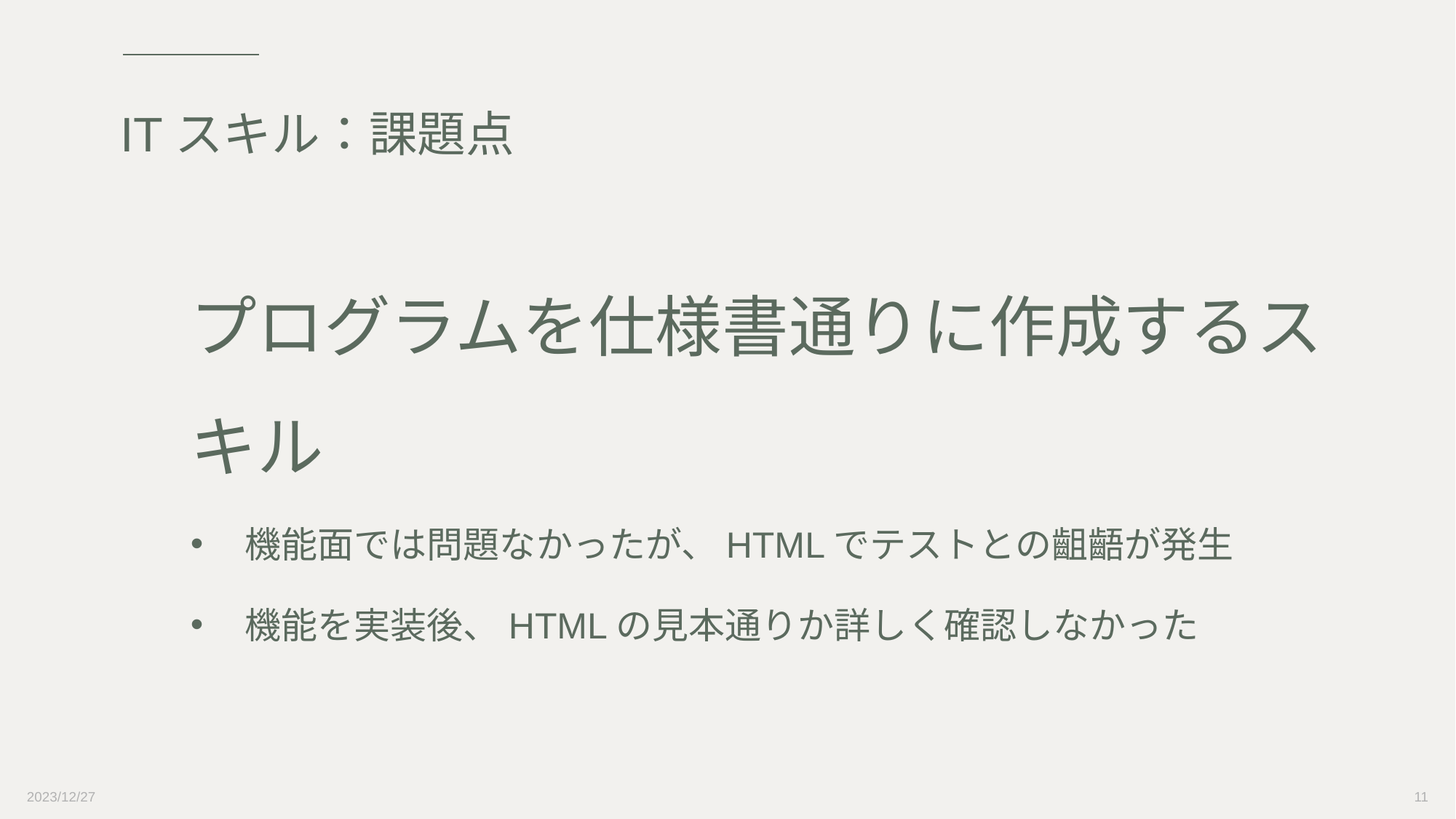

# ITスキル：課題点
プログラムを仕様書通りに作成するスキル
機能面では問題なかったが、HTMLでテストとの齟齬が発生
機能を実装後、HTMLの見本通りか詳しく確認しなかった

2023/12/27
11